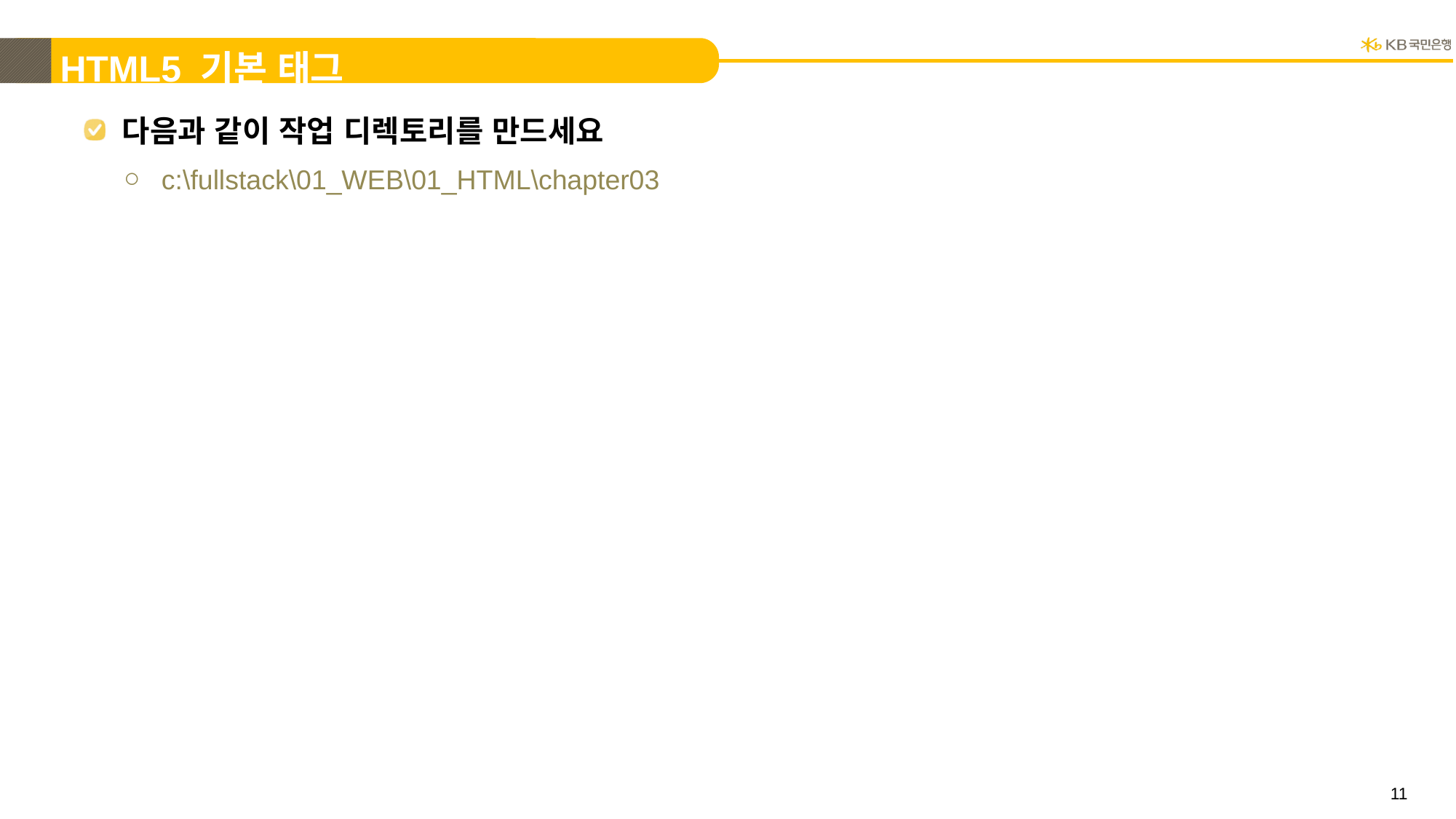

# HTML5 기본 태그
다음과 같이 작업 디렉토리를 만드세요
c:\fullstack\01_WEB\01_HTML\chapter03